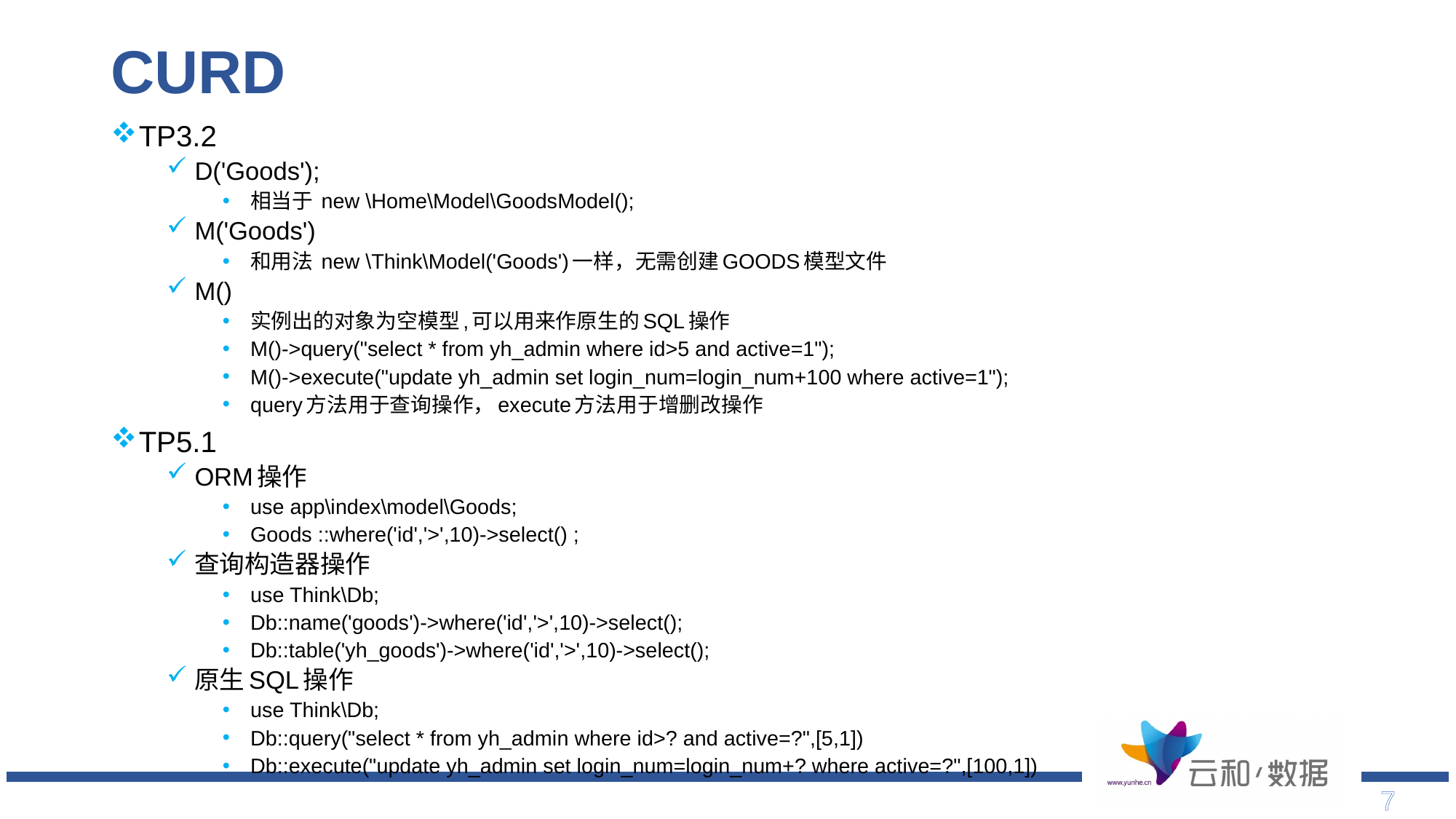

# CURD
TP3.2
D('Goods');
相当于 new \Home\Model\GoodsModel();
M('Goods')
和用法 new \Think\Model('Goods')一样，无需创建GOODS模型文件
M()
实例出的对象为空模型,可以用来作原生的SQL操作
M()->query("select * from yh_admin where id>5 and active=1");
M()->execute("update yh_admin set login_num=login_num+100 where active=1");
query方法用于查询操作，execute方法用于增删改操作
TP5.1
ORM操作
use app\index\model\Goods;
Goods ::where('id','>',10)->select() ;
查询构造器操作
use Think\Db;
Db::name('goods')->where('id','>',10)->select();
Db::table('yh_goods')->where('id','>',10)->select();
原生SQL操作
use Think\Db;
Db::query("select * from yh_admin where id>? and active=?",[5,1])
Db::execute("update yh_admin set login_num=login_num+? where active=?",[100,1])